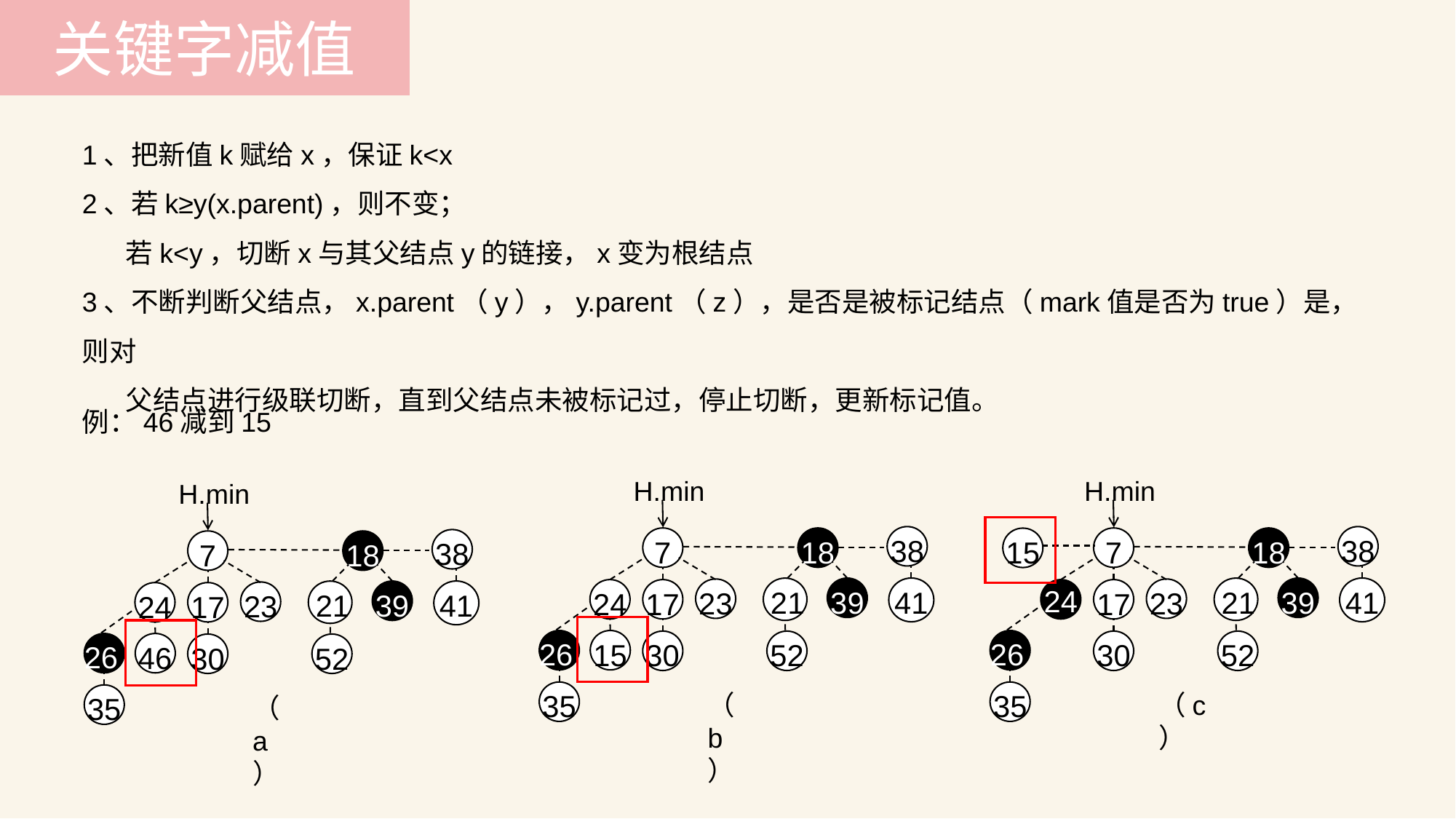

关键字减值
1、把新值k赋给x，保证k<x
2、若k≥y(x.parent)，则不变；
      若k<y，切断x与其父结点y的链接，x变为根结点
3、不断判断父结点，x.parent（y），y.parent（z），是否是被标记结点（mark值是否为true）是，则对
      父结点进行级联切断，直到父结点未被标记过，停止切断，更新标记值。
例：46减到15
H.min
38

7

18

39

41

21

23

24

17

26

15

30

52

35

（b）
H.min
38

7

18

15

24

39

41

21

23

17

26

30

52

35

（c）
H.min
38

7

18

39

41

21

23

24

17

26

46

30

52

35

（a）